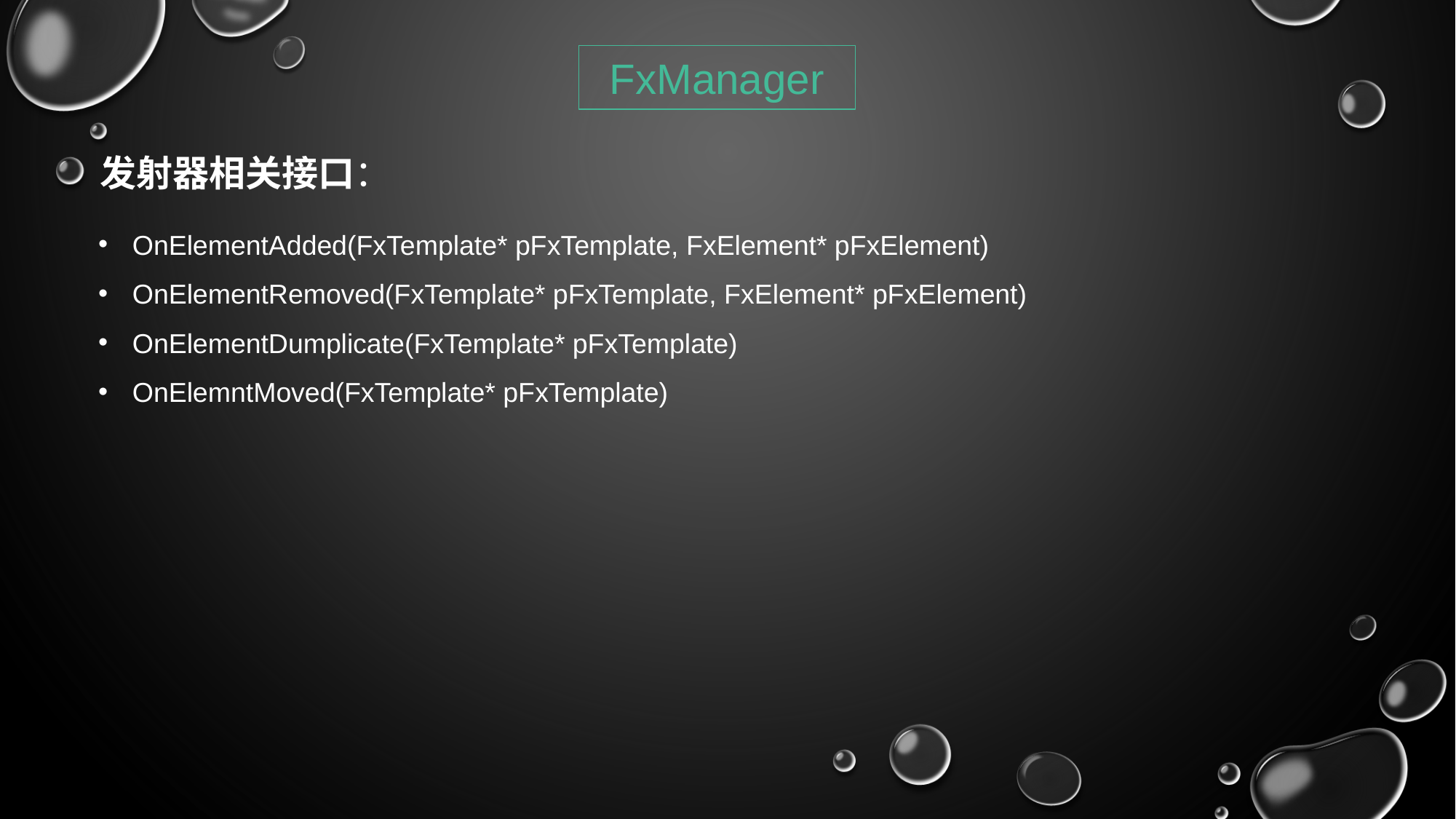

FxManager
发射器相关接口：
OnElementAdded(FxTemplate* pFxTemplate, FxElement* pFxElement)
OnElementRemoved(FxTemplate* pFxTemplate, FxElement* pFxElement)
OnElementDumplicate(FxTemplate* pFxTemplate)
OnElemntMoved(FxTemplate* pFxTemplate)